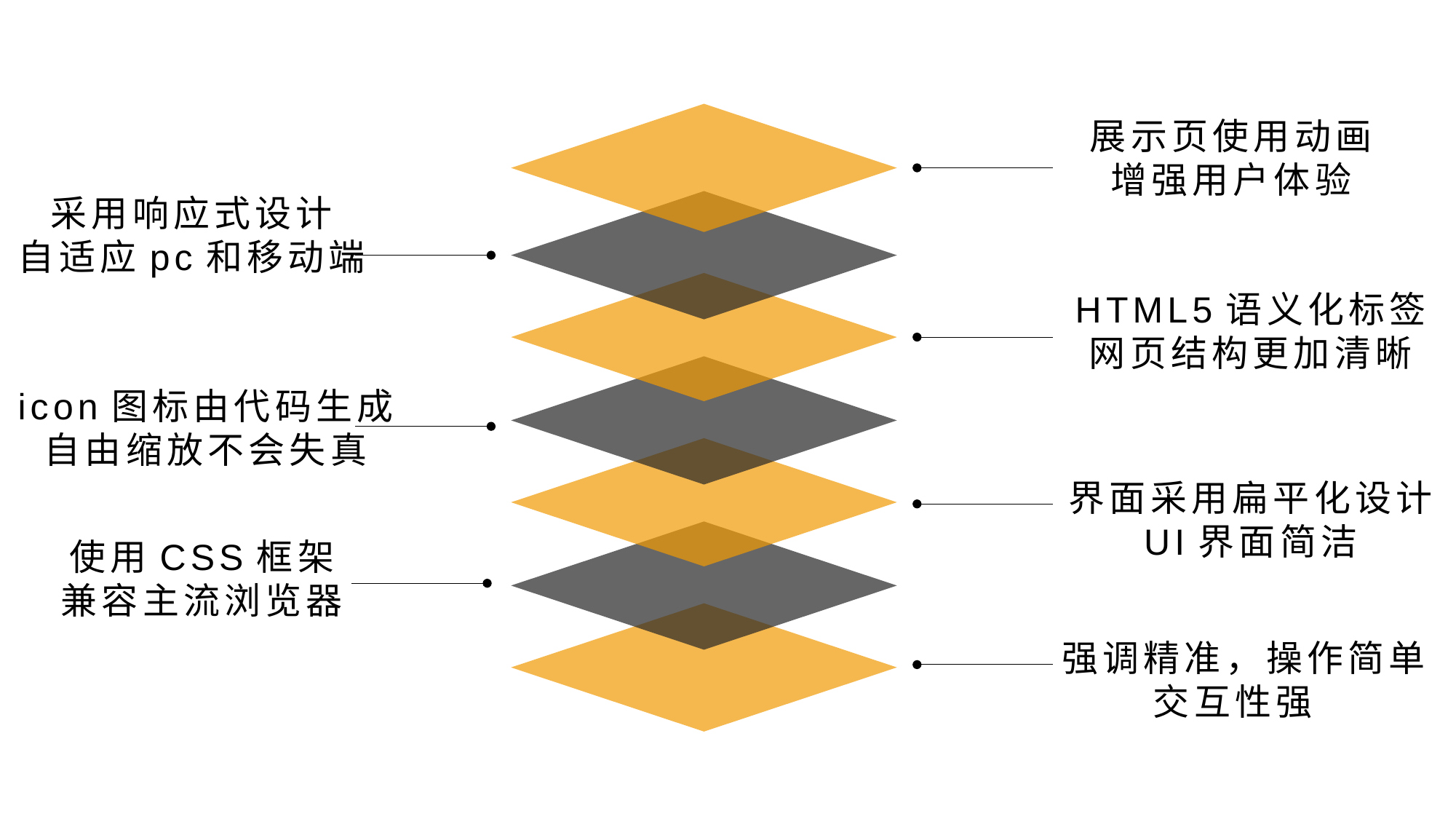

展示页使用动画
增强用户体验
采用响应式设计
自适应pc和移动端

HTML5语义化标签
网页结构更加清晰

icon图标由代码生成
自由缩放不会失真

界面采用扁平化设计
UI界面简洁

使用CSS框架
兼容主流浏览器

 强调精准，操作简单
交互性强